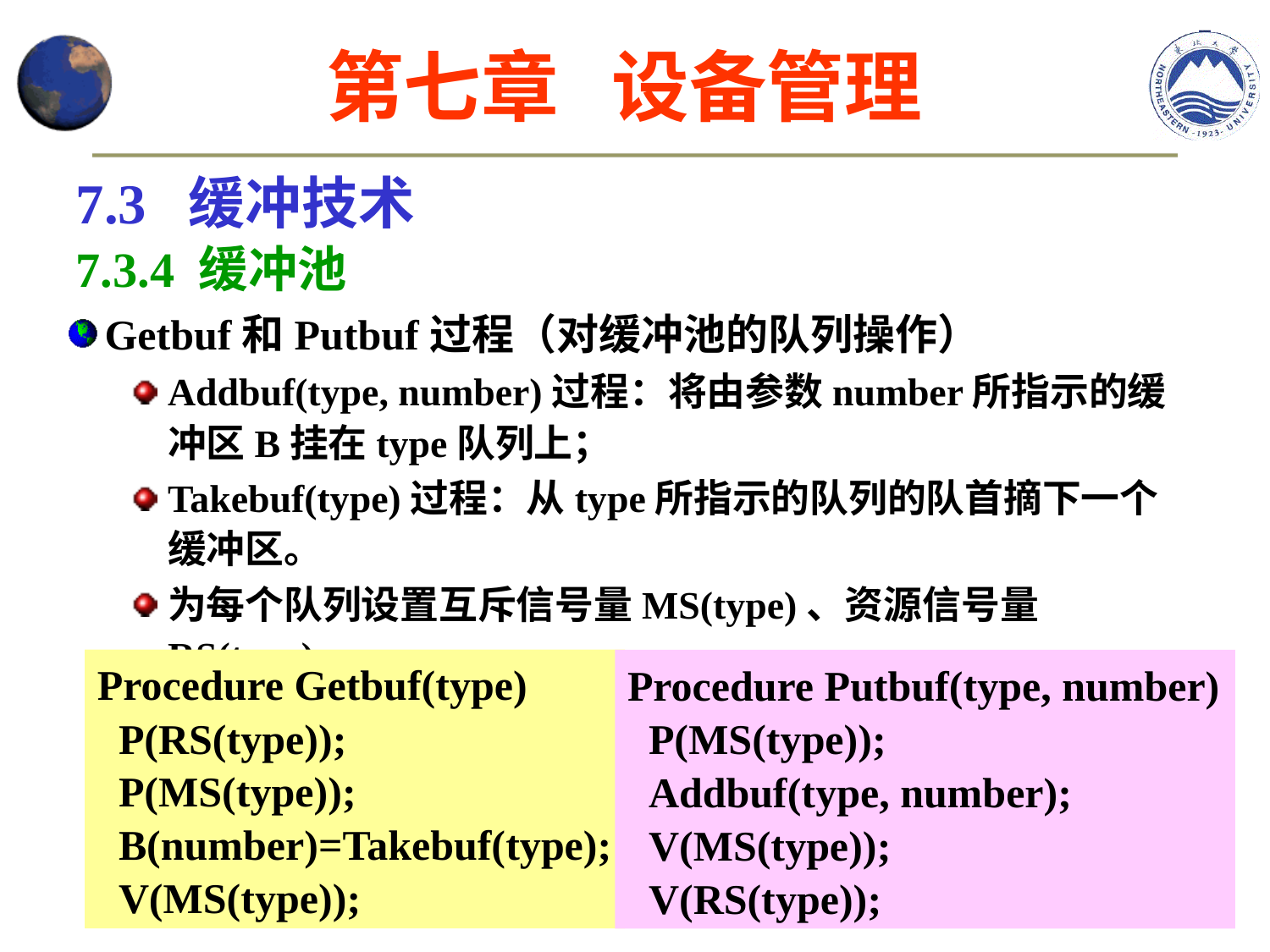

第七章   设备管理

7.3  缓冲技术
7.3.4 缓冲池
Getbuf和Putbuf过程（对缓冲池的队列操作）
Addbuf(type, number)过程：将由参数number所指示的缓冲区B挂在type队列上；
Takebuf(type)过程：从type所指示的队列的队首摘下一个缓冲区。
为每个队列设置互斥信号量MS(type)、资源信号量RS(type)
Procedure Getbuf(type)
  P(RS(type));
  P(MS(type));
  B(number)=Takebuf(type);
  V(MS(type));
Procedure Putbuf(type, number)
  P(MS(type));
  Addbuf(type, number);
  V(MS(type));
  V(RS(type));